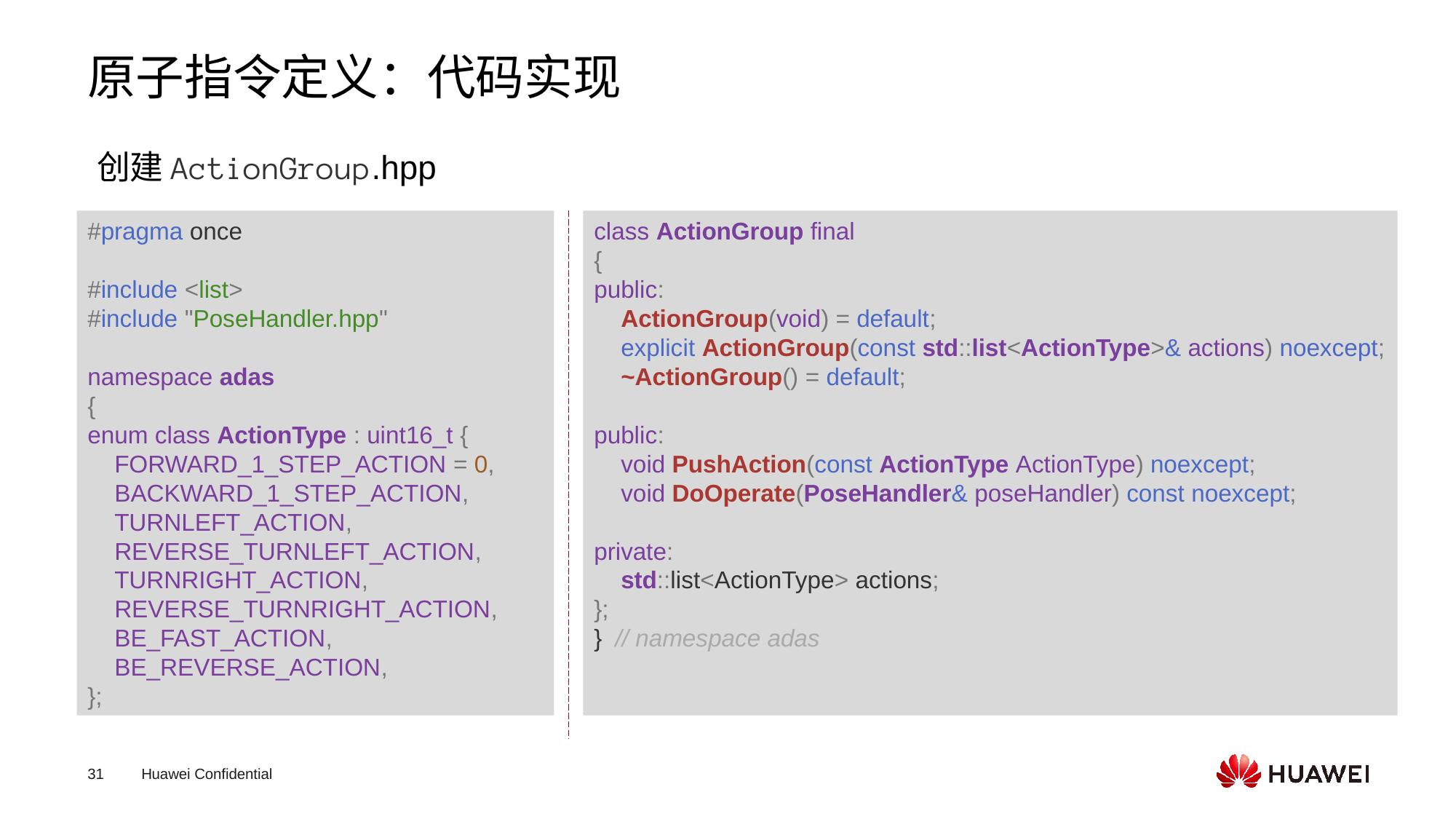

# 原子指令定义：代码实现
创建ActionGroup.hpp
#pragma once
#include <list>
#include "PoseHandler.hpp"
namespace adas
{
enum class ActionType : uint16_t {
    FORWARD_1_STEP_ACTION = 0,
    BACKWARD_1_STEP_ACTION,
    TURNLEFT_ACTION,
    REVERSE_TURNLEFT_ACTION,
    TURNRIGHT_ACTION,
    REVERSE_TURNRIGHT_ACTION,
    BE_FAST_ACTION,
    BE_REVERSE_ACTION,
};
class ActionGroup final
{
public:
    ActionGroup(void) = default;
    explicit ActionGroup(const std::list<ActionType>& actions) noexcept;
    ~ActionGroup() = default;
public:
    void PushAction(const ActionType ActionType) noexcept;
    void DoOperate(PoseHandler& poseHandler) const noexcept;
private:
    std::list<ActionType> actions;
};
}  // namespace adas